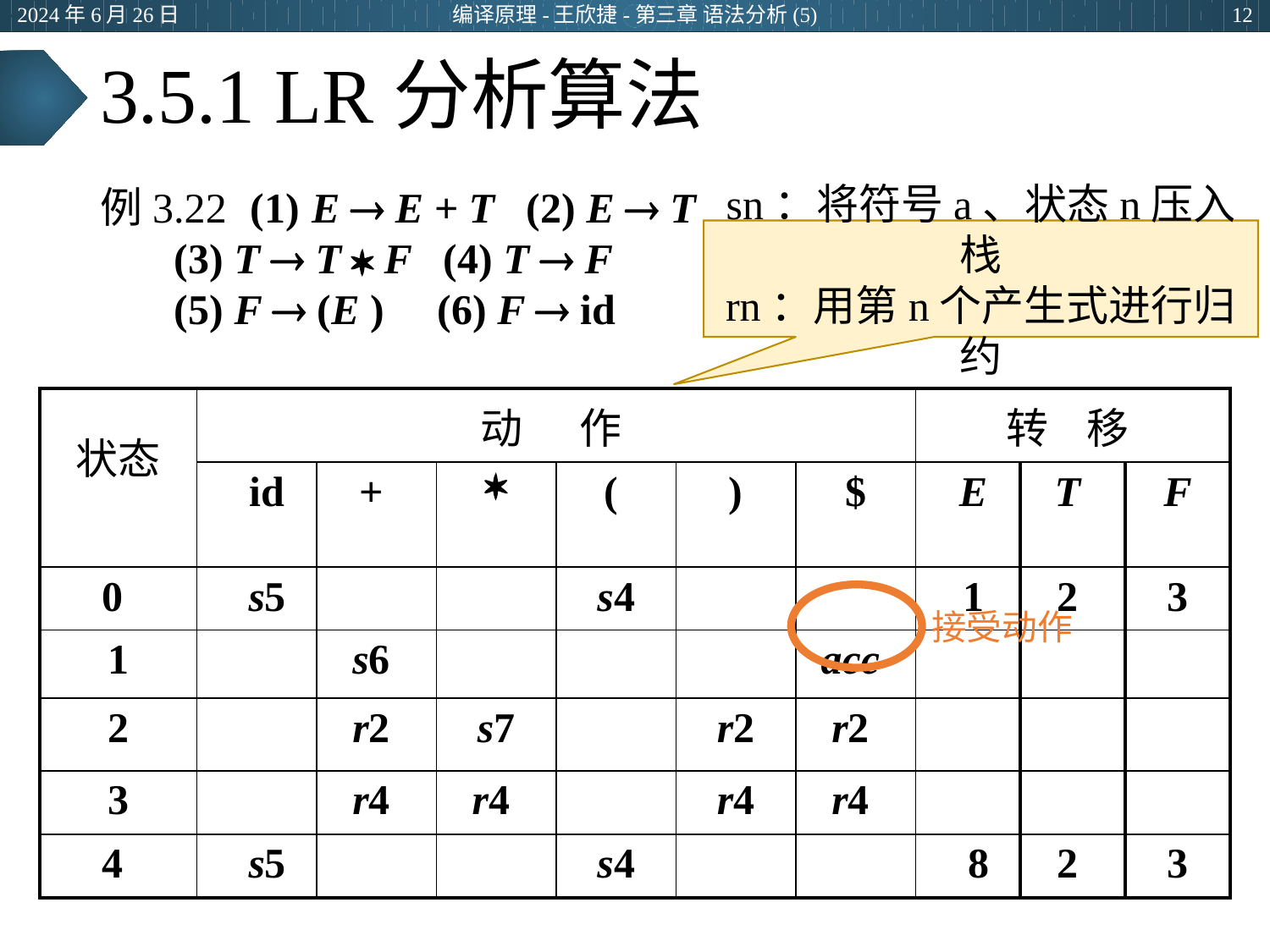

2024年6月26日
编译原理-王欣捷-第三章 语法分析(5)
12
# 3.5.1 LR分析算法
例3.22  (1) E → E + T   (2) E → T
	    (3) T → T ∗ F   (4) T → F
	    (5) F → (E )     (6) F → id

sn：将符号a、状态n压入栈
rn：用第n个产生式进行归约
| 状态 | 动 作 |  |  |  |  |  | 转 移 |  |  |
| --- | --- | --- | --- | --- | --- | --- | --- | --- | --- |
|  | id | + | ∗ | ( | ) | $ | E | T | F |
| 0 | s5 |  |  | s4 |  |  | 1 | 2 | 3 |
| 1 |  | s6 |  |  |  | acc |  |  |  |
| 2 |  | r2 | s7 |  | r2 | r2 |  |  |  |
| 3 |  | r4 | r4 |  | r4 | r4 |  |  |  |
| 4 | s5 |  |  | s4 |  |  | 8 | 2 | 3 |

接受动作